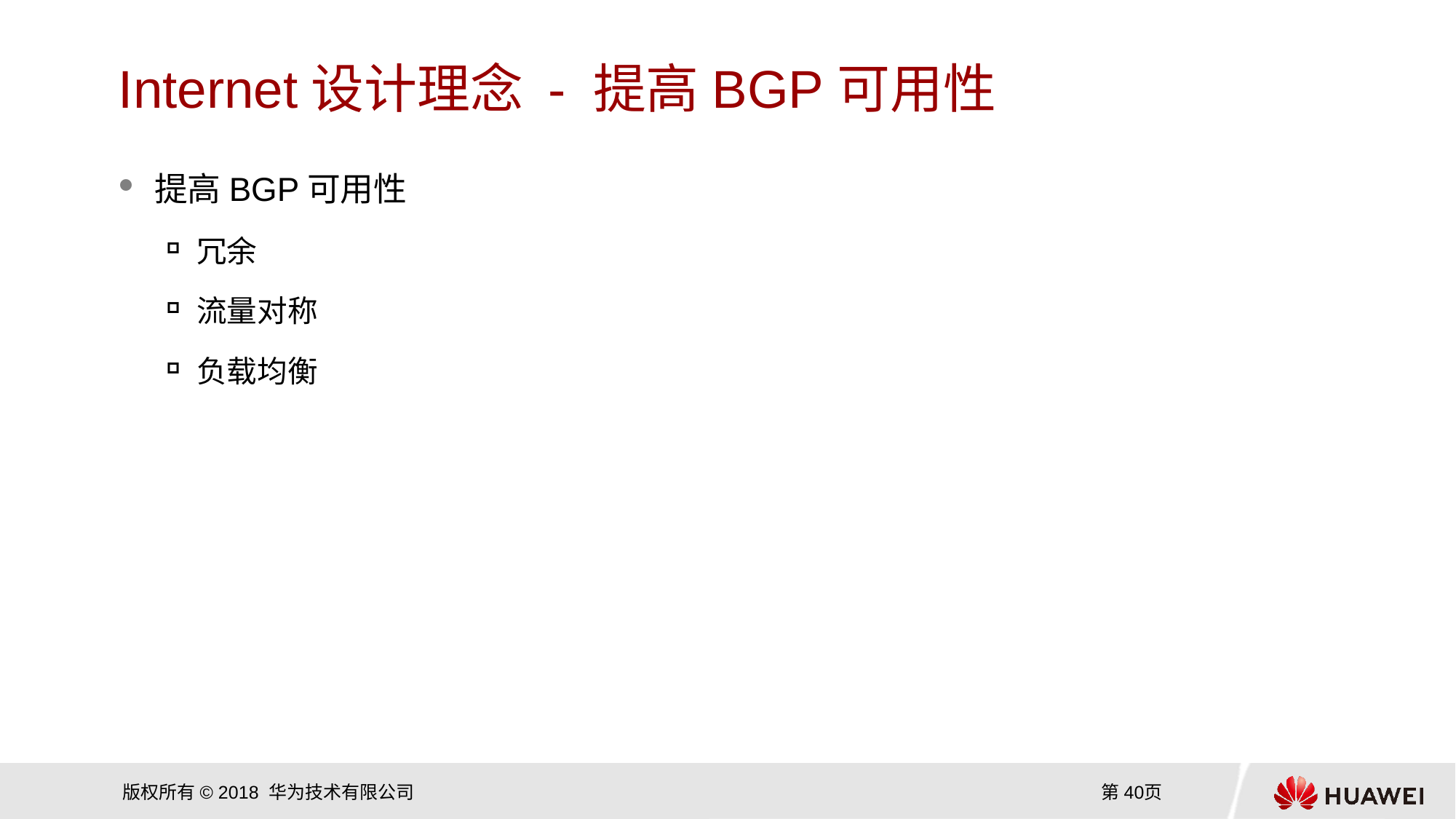

# Internet设计理念 - 提高BGP可用性
提高BGP可用性
冗余
流量对称
负载均衡